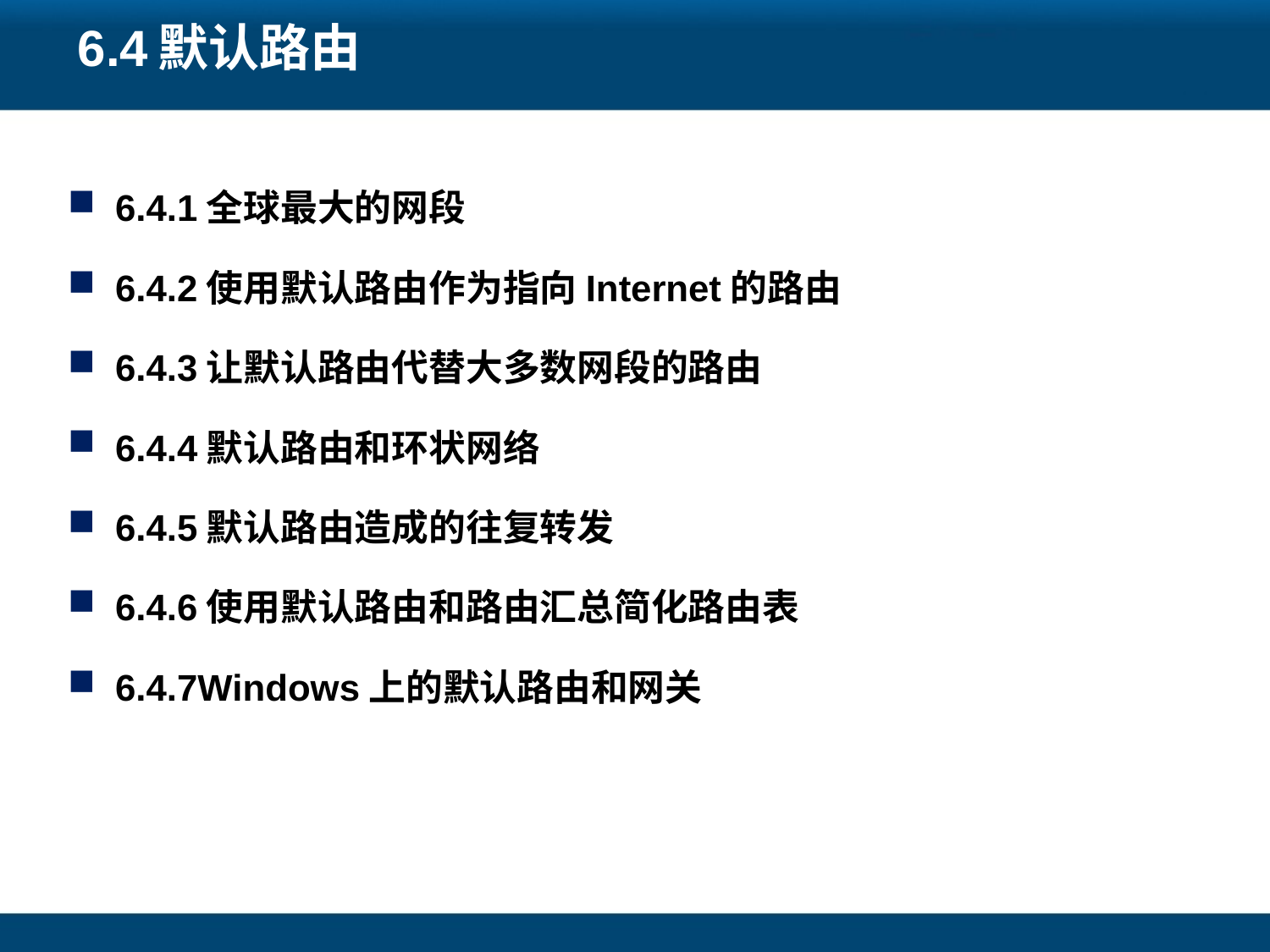

# 6.4默认路由
6.4.1全球最大的网段
6.4.2使用默认路由作为指向Internet的路由
6.4.3让默认路由代替大多数网段的路由
6.4.4默认路由和环状网络
6.4.5默认路由造成的往复转发
6.4.6使用默认路由和路由汇总简化路由表
6.4.7Windows上的默认路由和网关